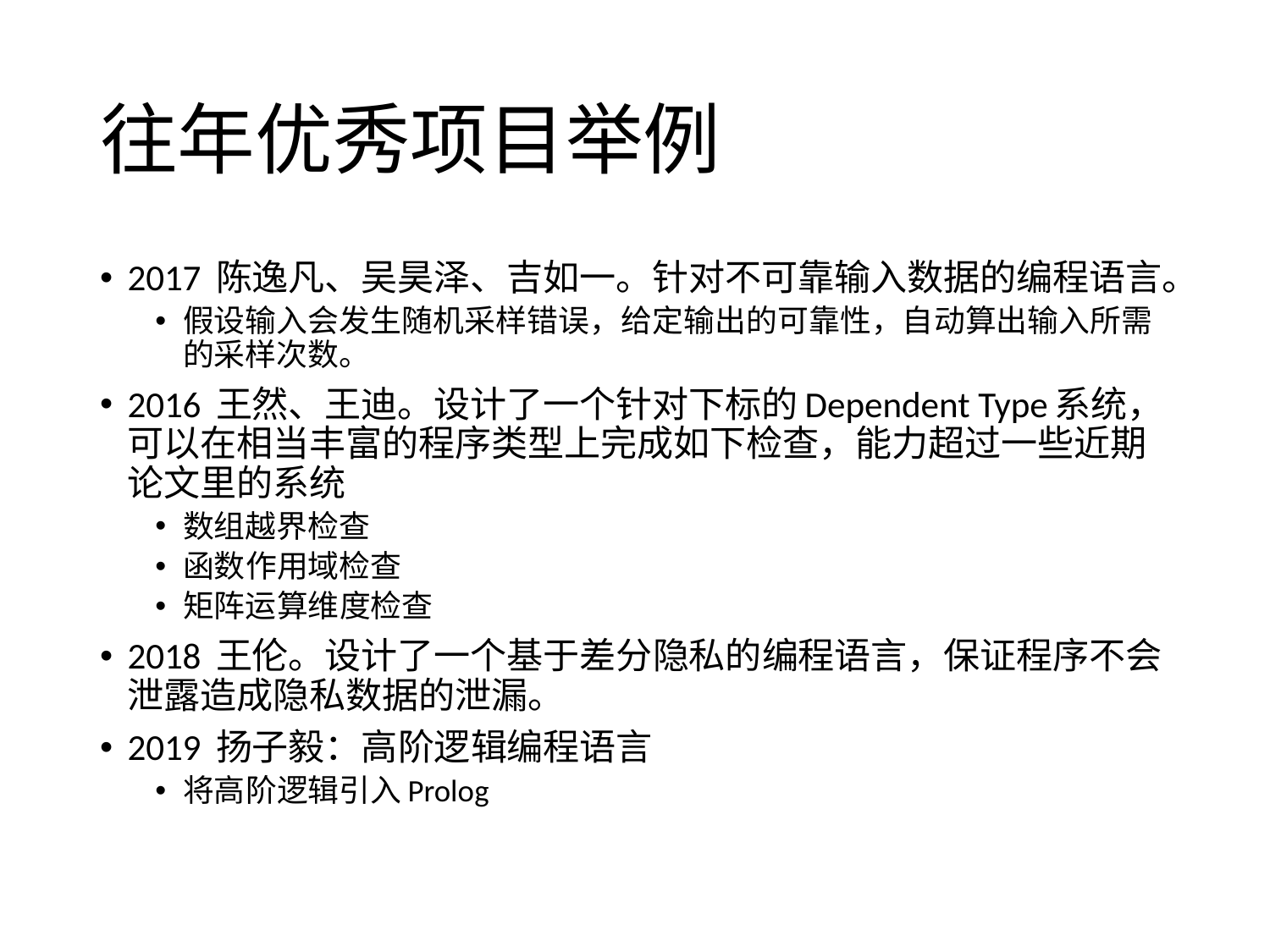

# 往年优秀项目举例
2017 陈逸凡、吴昊泽、吉如一。针对不可靠输入数据的编程语言。
假设输入会发生随机采样错误，给定输出的可靠性，自动算出输入所需的采样次数。
2016 王然、王迪。设计了一个针对下标的Dependent Type系统，可以在相当丰富的程序类型上完成如下检查，能力超过一些近期论文里的系统
数组越界检查
函数作用域检查
矩阵运算维度检查
2018 王伦。设计了一个基于差分隐私的编程语言，保证程序不会泄露造成隐私数据的泄漏。
2019 扬子毅：高阶逻辑编程语言
将高阶逻辑引入Prolog